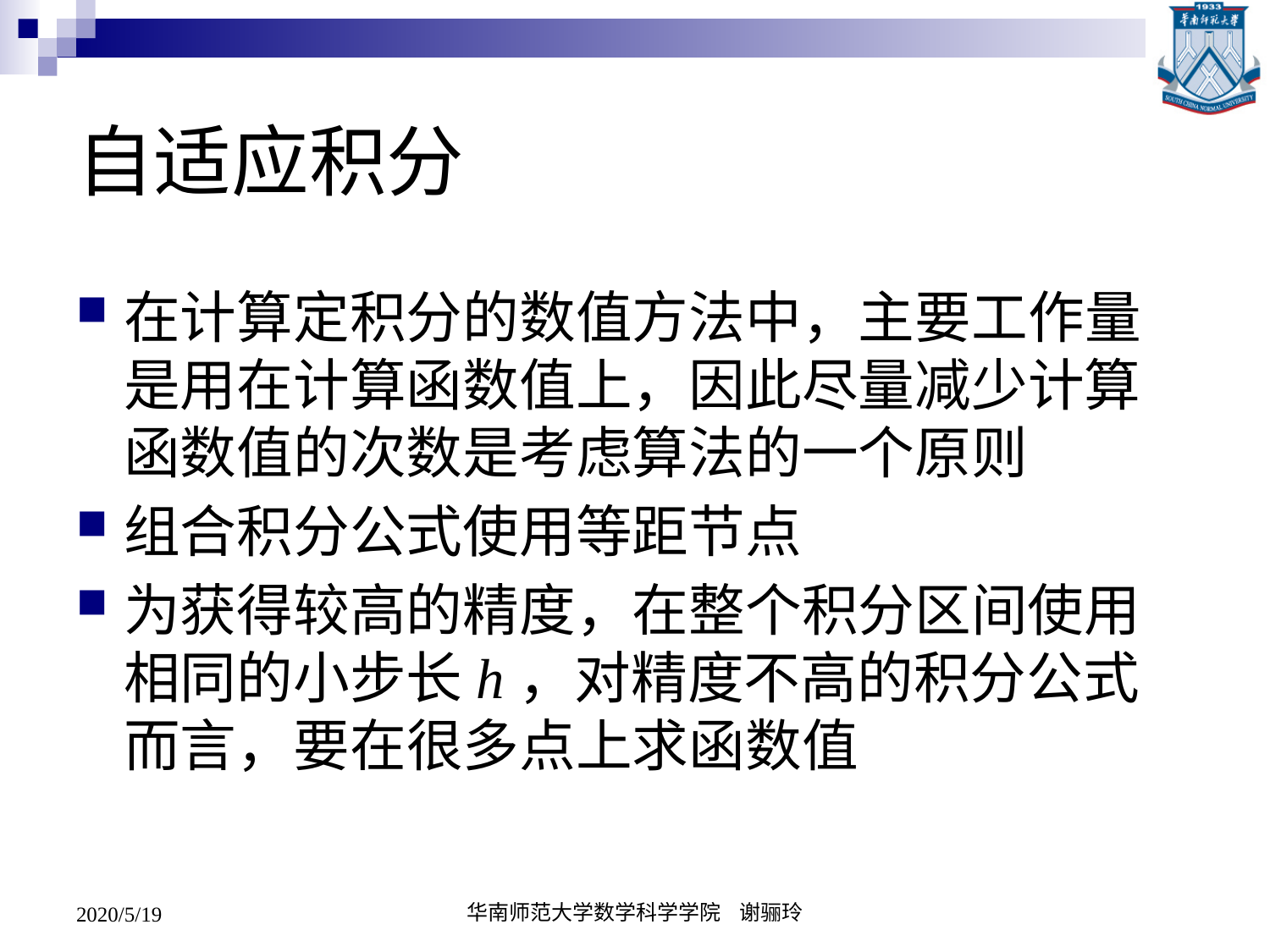

# 自适应积分
在计算定积分的数值方法中，主要工作量是用在计算函数值上，因此尽量减少计算函数值的次数是考虑算法的一个原则
组合积分公式使用等距节点
为获得较高的精度，在整个积分区间使用相同的小步长h，对精度不高的积分公式而言，要在很多点上求函数值
2020/5/19
华南师范大学数学科学学院    谢骊玲